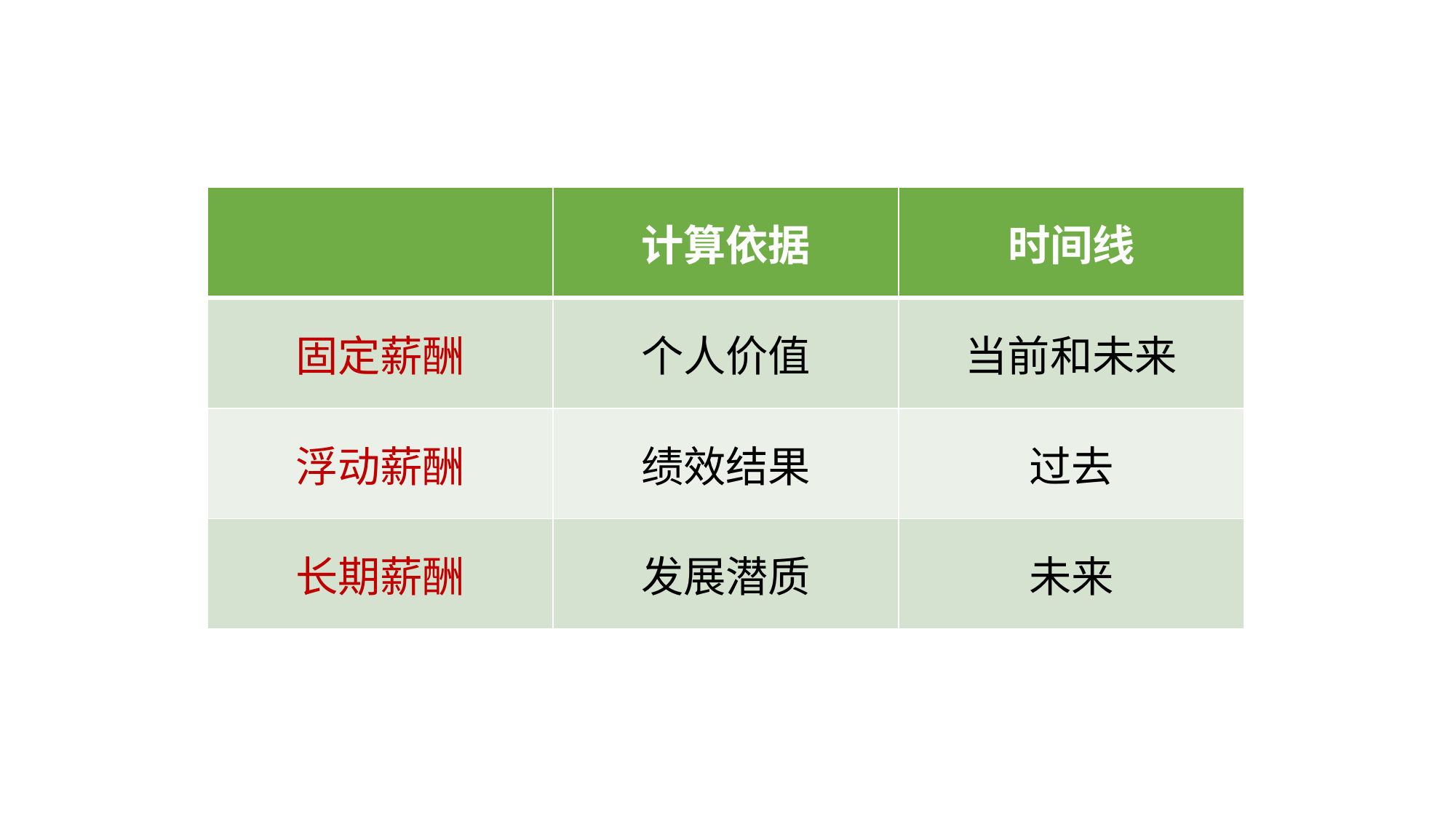

|  | 计算依据 | 时间线 |
| --- | --- | --- |
| 固定薪酬 | 个人价值 | 当前和未来 |
| 浮动薪酬 | 绩效结果 | 过去 |
| 长期薪酬 | 发展潜质 | 未来 |